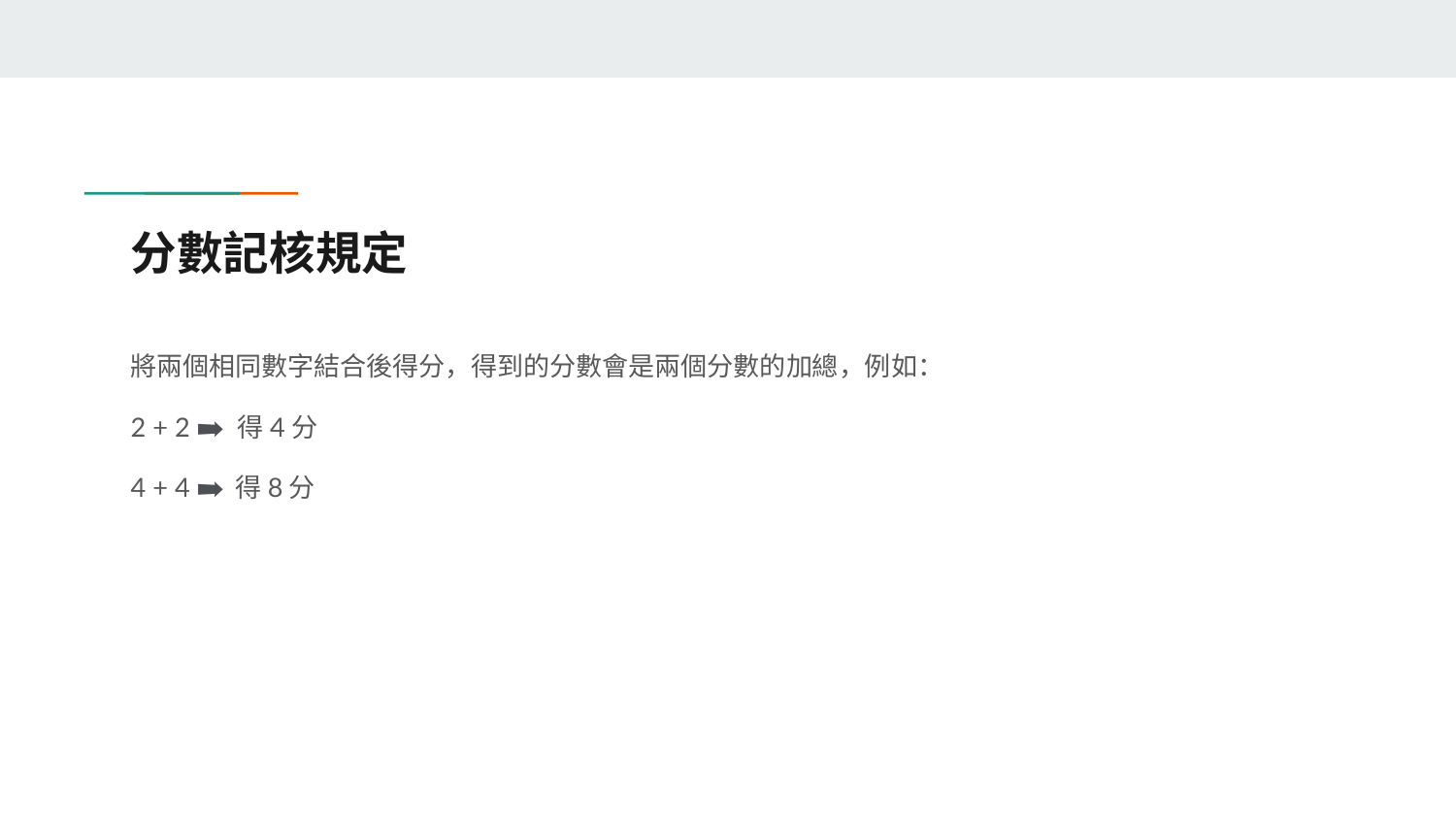

# 分數記核規定
將兩個相同數字結合後得分，得到的分數會是兩個分數的加總，例如：
2 + 2 ➡ 得4分
4 + 4 ➡ 得8分